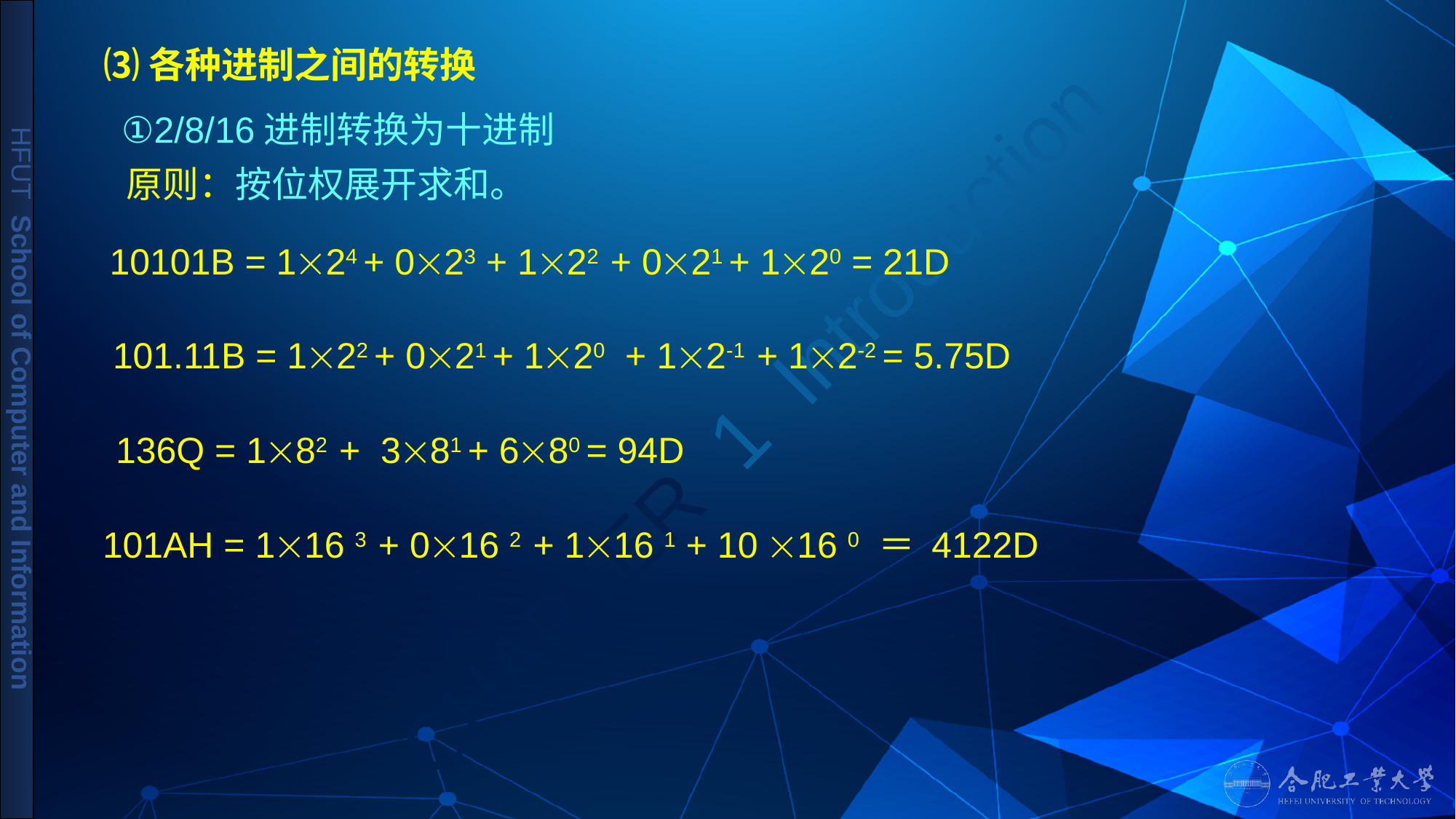

# ⑶各种进制之间的转换
①2/8/16进制转换为十进制
原则：按位权展开求和。
10101B = 1×24 + 0×23 + 1×22  + 0×21 + 1×20 = 21D
101.11B = 1×22 + 0×21 + 1×20  + 1×2-1  + 1×2-2 = 5.75D
136Q = 1×82  +  3×81 + 6×80 = 94D
101AH = 1×16 3  + 0×16 2  + 1×16 1 + 10 ×16 0 ＝ 4122D